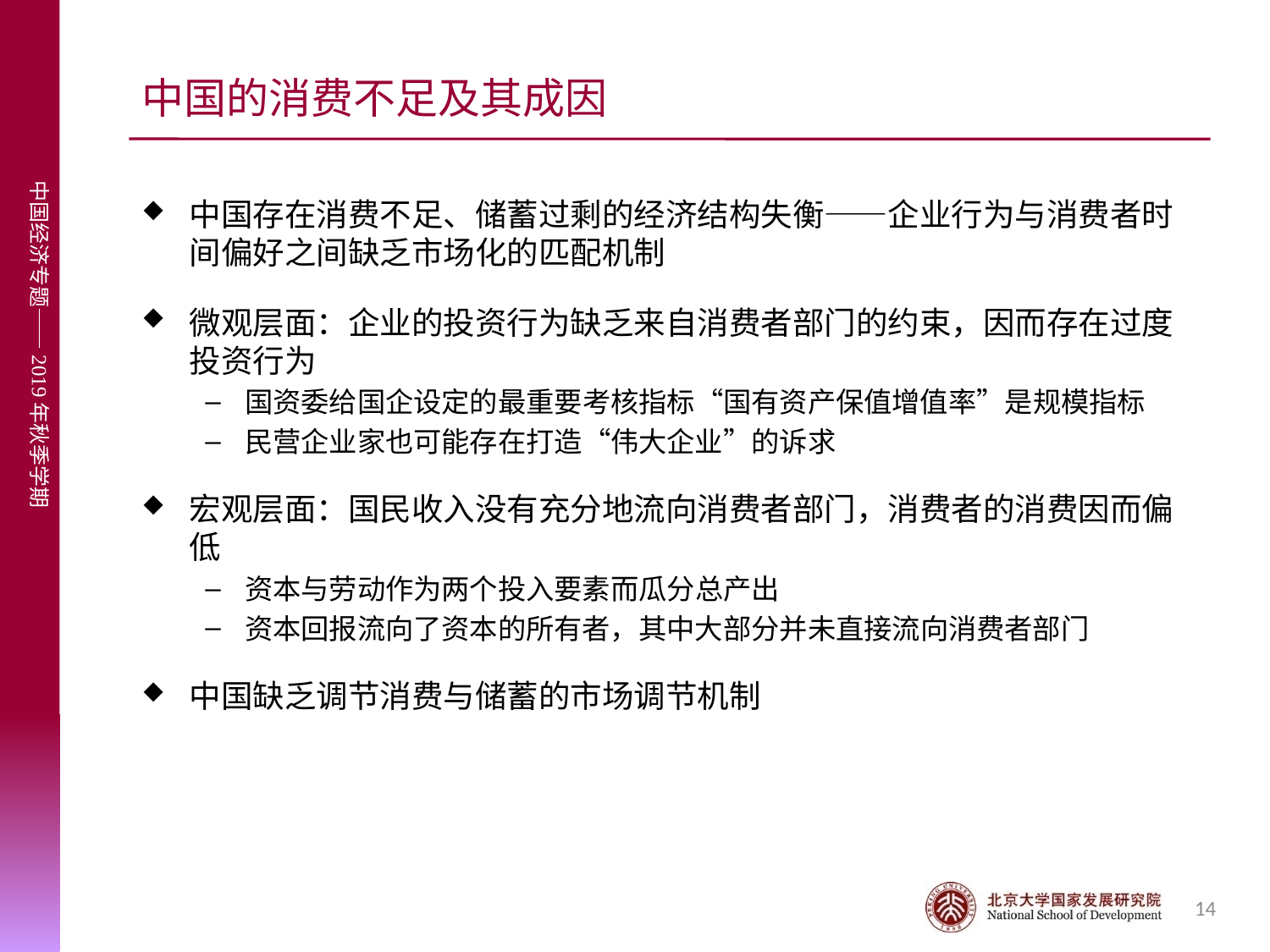

# 中国的消费不足及其成因
中国存在消费不足、储蓄过剩的经济结构失衡——企业行为与消费者时间偏好之间缺乏市场化的匹配机制
微观层面：企业的投资行为缺乏来自消费者部门的约束，因而存在过度投资行为
国资委给国企设定的最重要考核指标“国有资产保值增值率”是规模指标
民营企业家也可能存在打造“伟大企业”的诉求
宏观层面：国民收入没有充分地流向消费者部门，消费者的消费因而偏低
资本与劳动作为两个投入要素而瓜分总产出
资本回报流向了资本的所有者，其中大部分并未直接流向消费者部门
中国缺乏调节消费与储蓄的市场调节机制

14